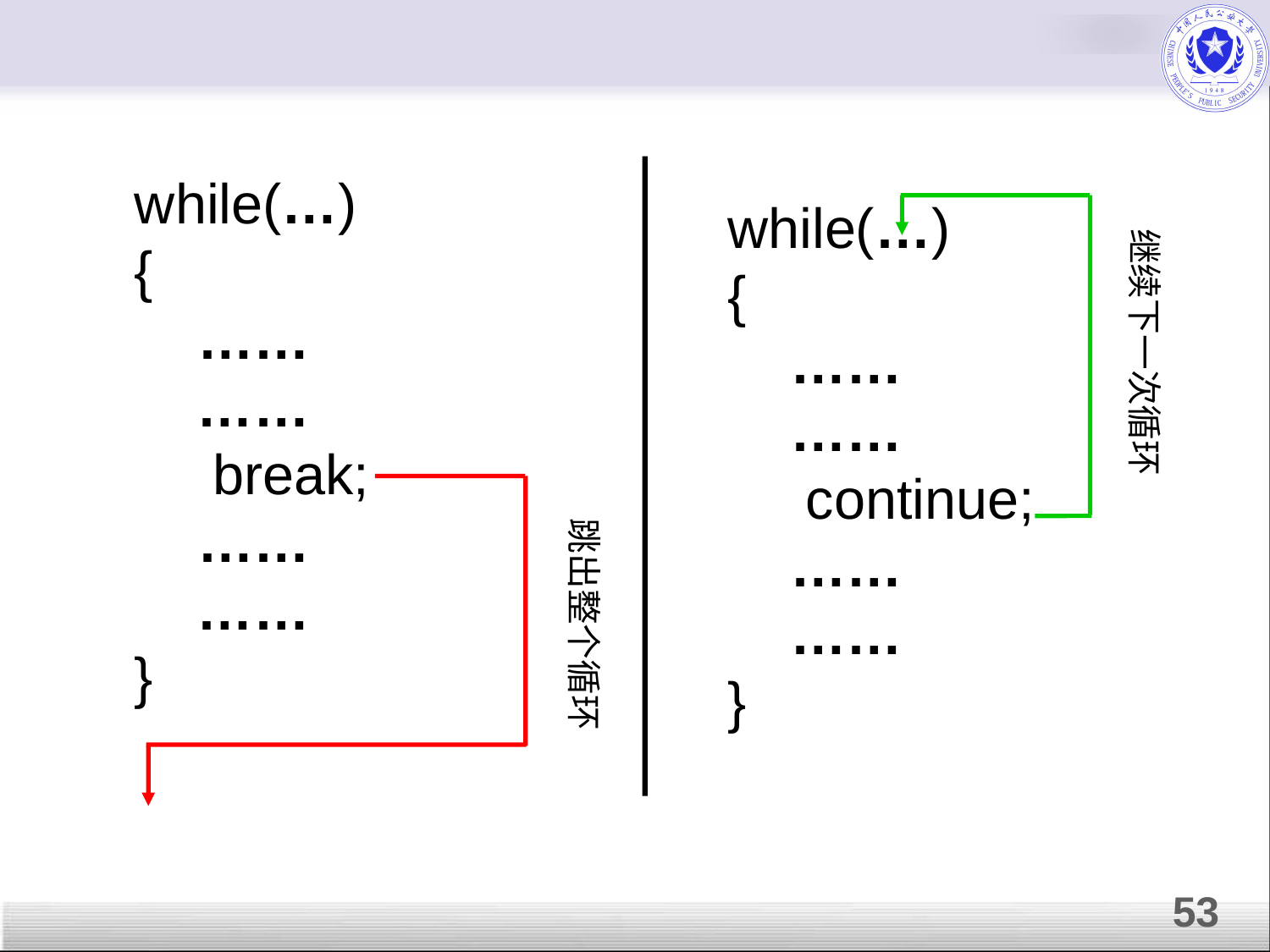

while(…)
{
    ……
    ……
     break;
    ……
    ……
}
while(…)
{
    ……
    ……
     continue;
    ……
    ……
}

继续下一次循环

跳出整个循环